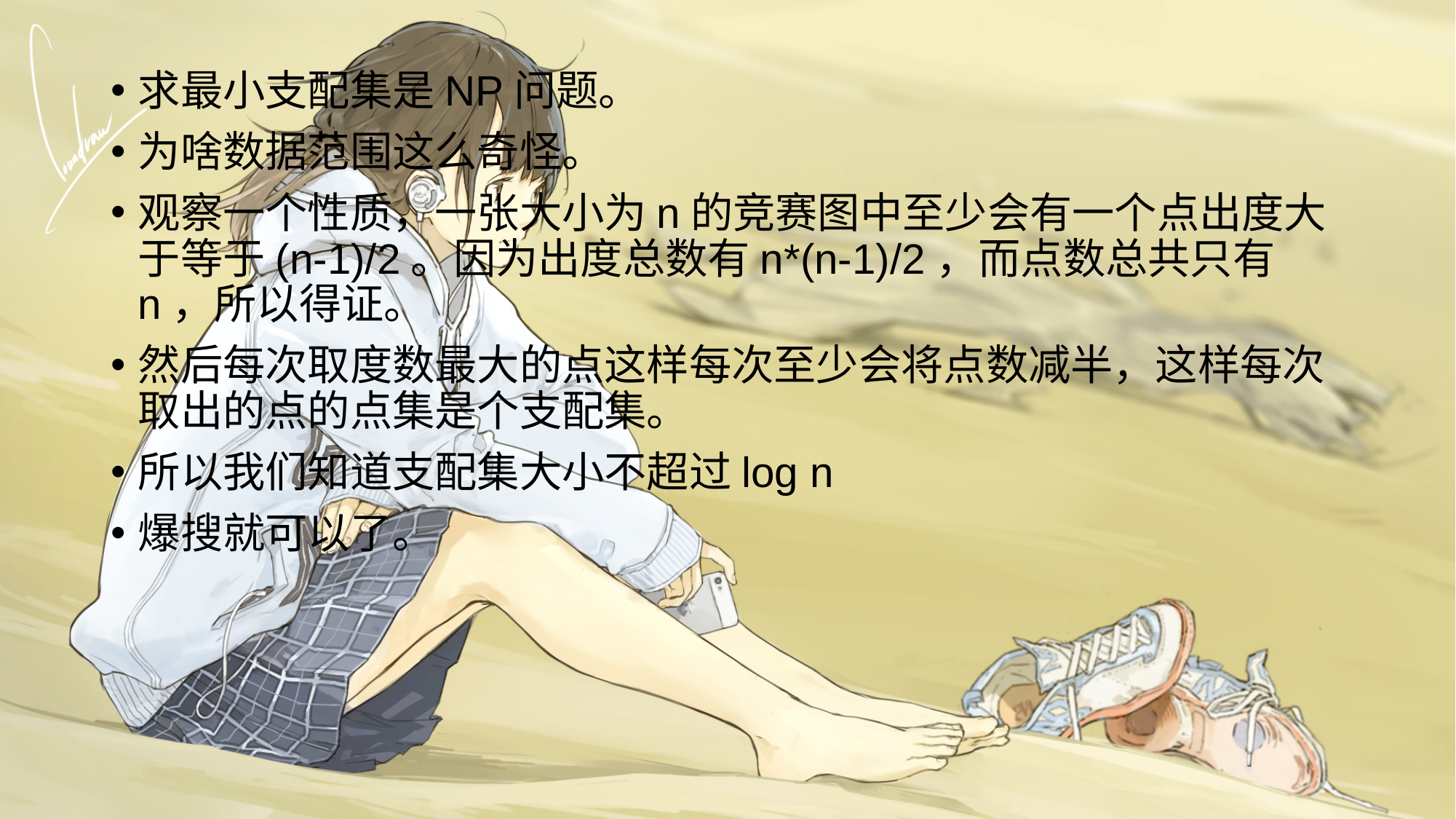

求最小支配集是NP问题。
为啥数据范围这么奇怪。
观察一个性质，一张大小为n的竞赛图中至少会有一个点出度大于等于(n-1)/2。因为出度总数有n*(n-1)/2，而点数总共只有n，所以得证。
然后每次取度数最大的点这样每次至少会将点数减半，这样每次取出的点的点集是个支配集。
所以我们知道支配集大小不超过log n
爆搜就可以了。